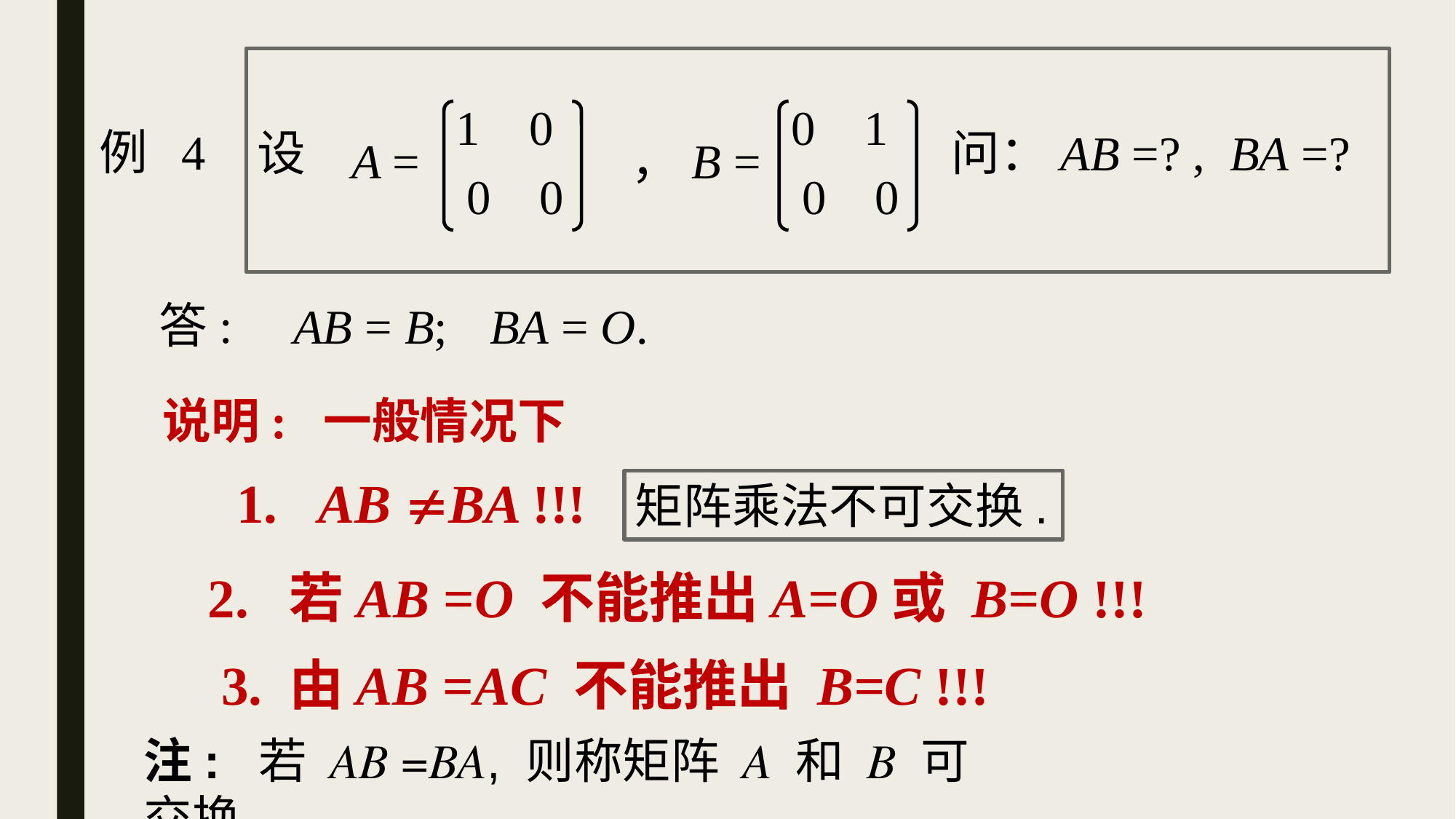

1    0
0    1

例  4
设
问：AB =? ,  BA =?
A =
，B =
0    0
0    0
答:
AB = B;
BA = O.
说明:  一般情况下
1.   AB ≠BA !!!
矩阵乘法不可交换.

2.  若AB =O 不能推出A=O或 B=O !!!
3. 由AB =AC 不能推出 B=C !!!
注:  若 AB =BA, 则称矩阵 A 和 B 可交换.